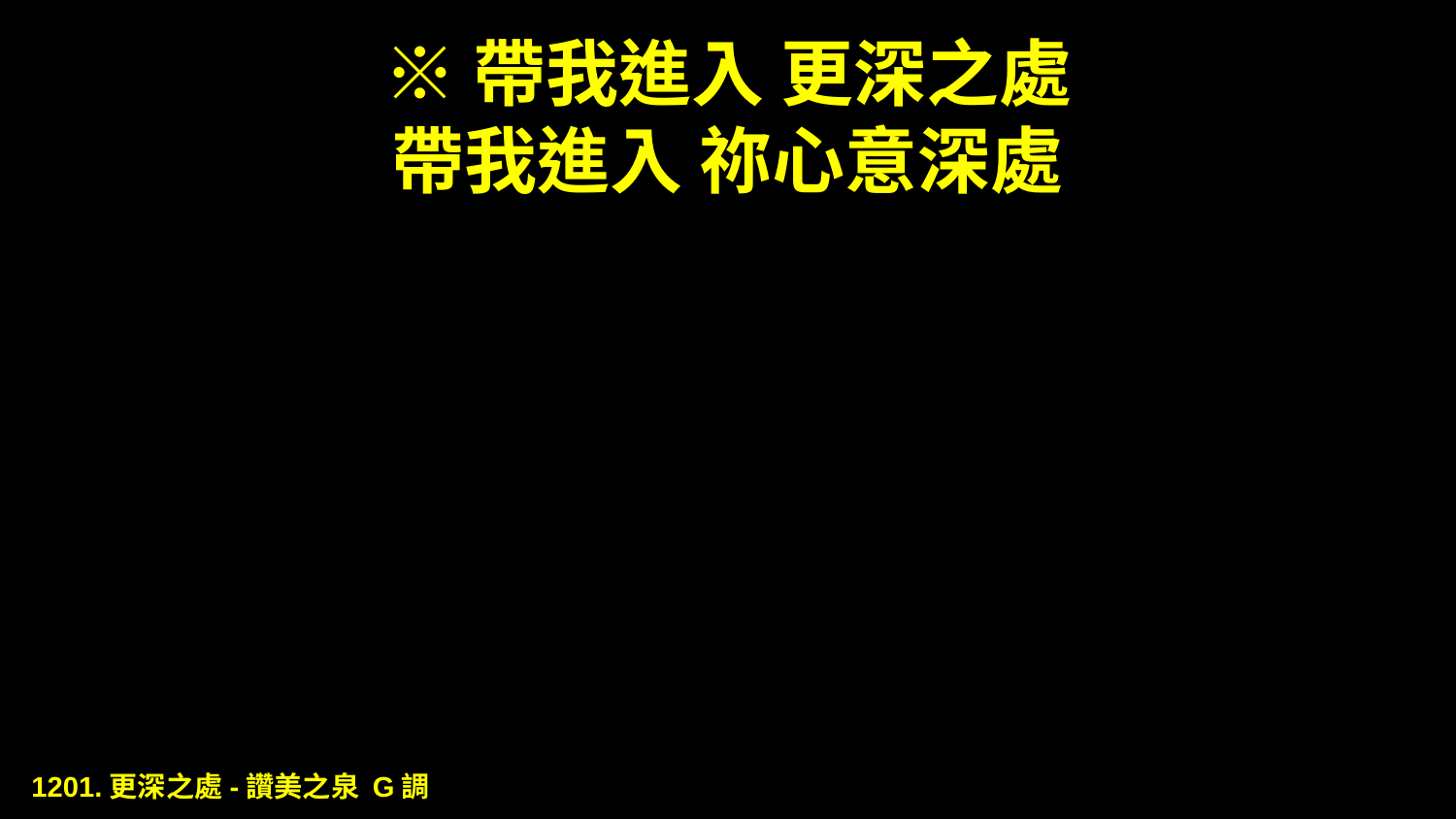

# ※帶我進入 更深之處 帶我進入 祢心意深處
1201.更深之處-讚美之泉 G調